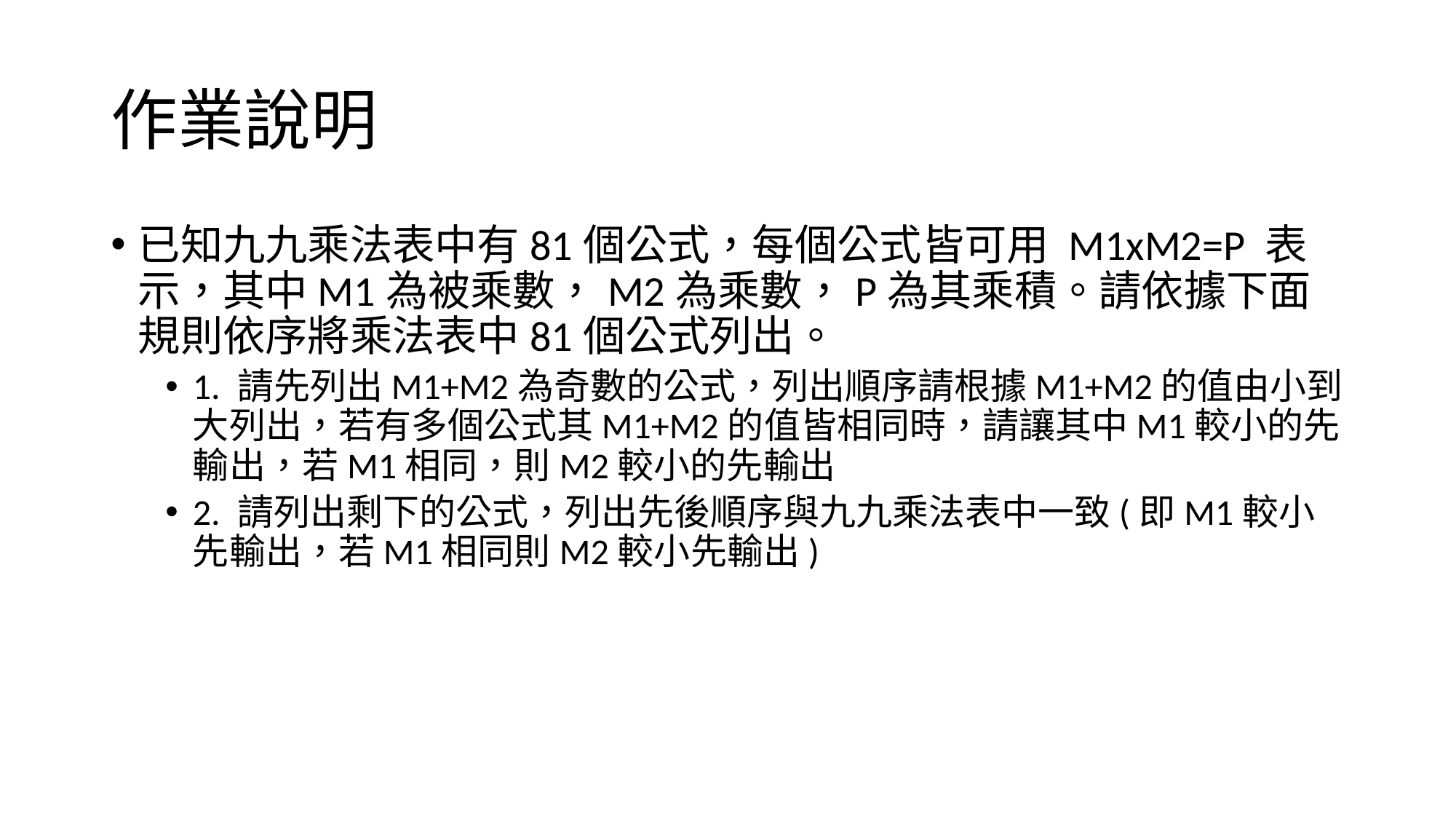

# 作業說明
已知九九乘法表中有81個公式，每個公式皆可用 M1xM2=P 表示，其中M1為被乘數，M2為乘數，P為其乘積。請依據下面規則依序將乘法表中81個公式列出。
1. 請先列出M1+M2為奇數的公式，列出順序請根據M1+M2的值由小到大列出，若有多個公式其M1+M2的值皆相同時，請讓其中M1較小的先輸出，若M1相同，則M2較小的先輸出
2. 請列出剩下的公式，列出先後順序與九九乘法表中一致(即M1較小先輸出，若M1相同則M2較小先輸出)